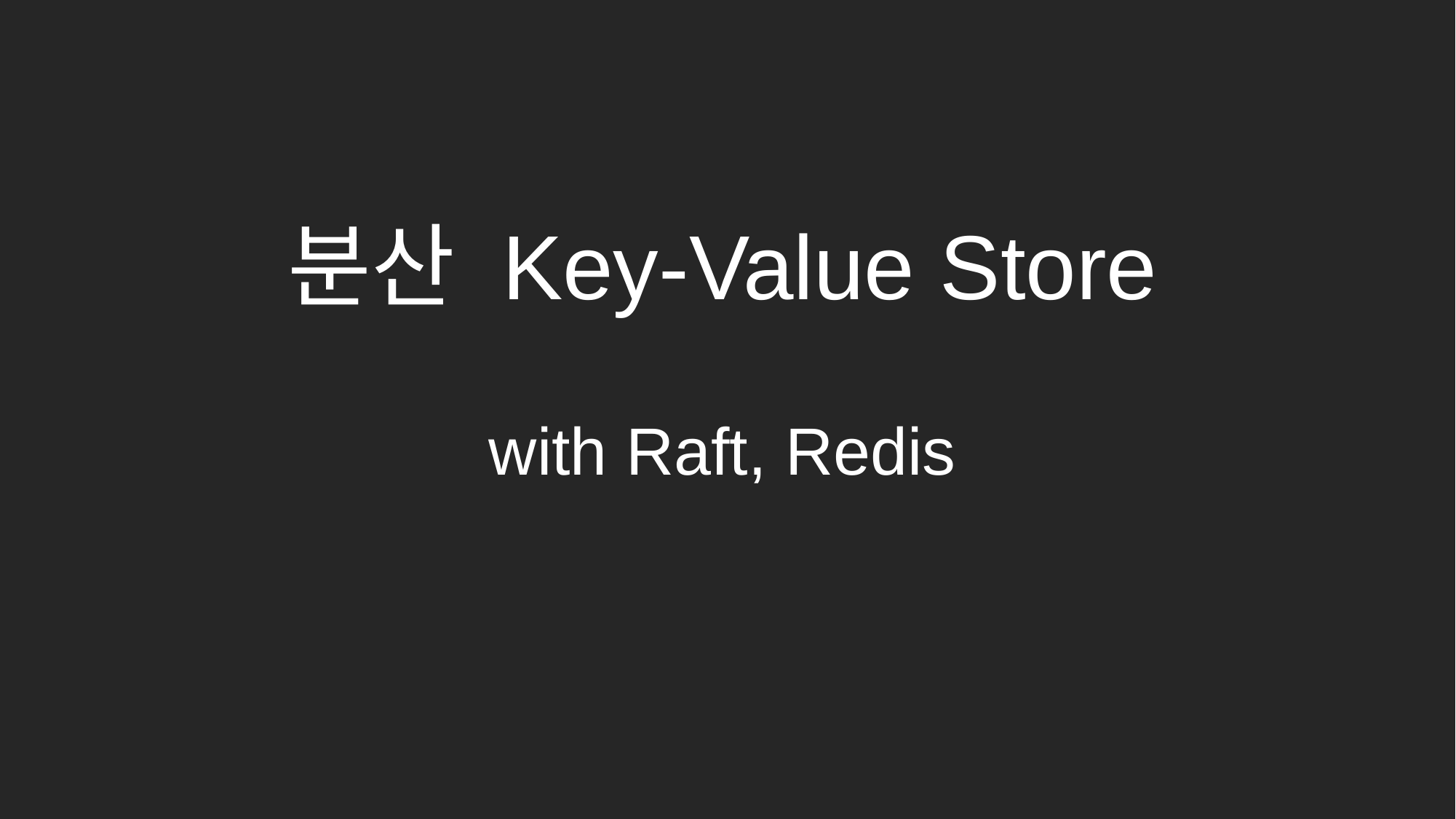

# 분산 Key-Value Store with Raft, Redis